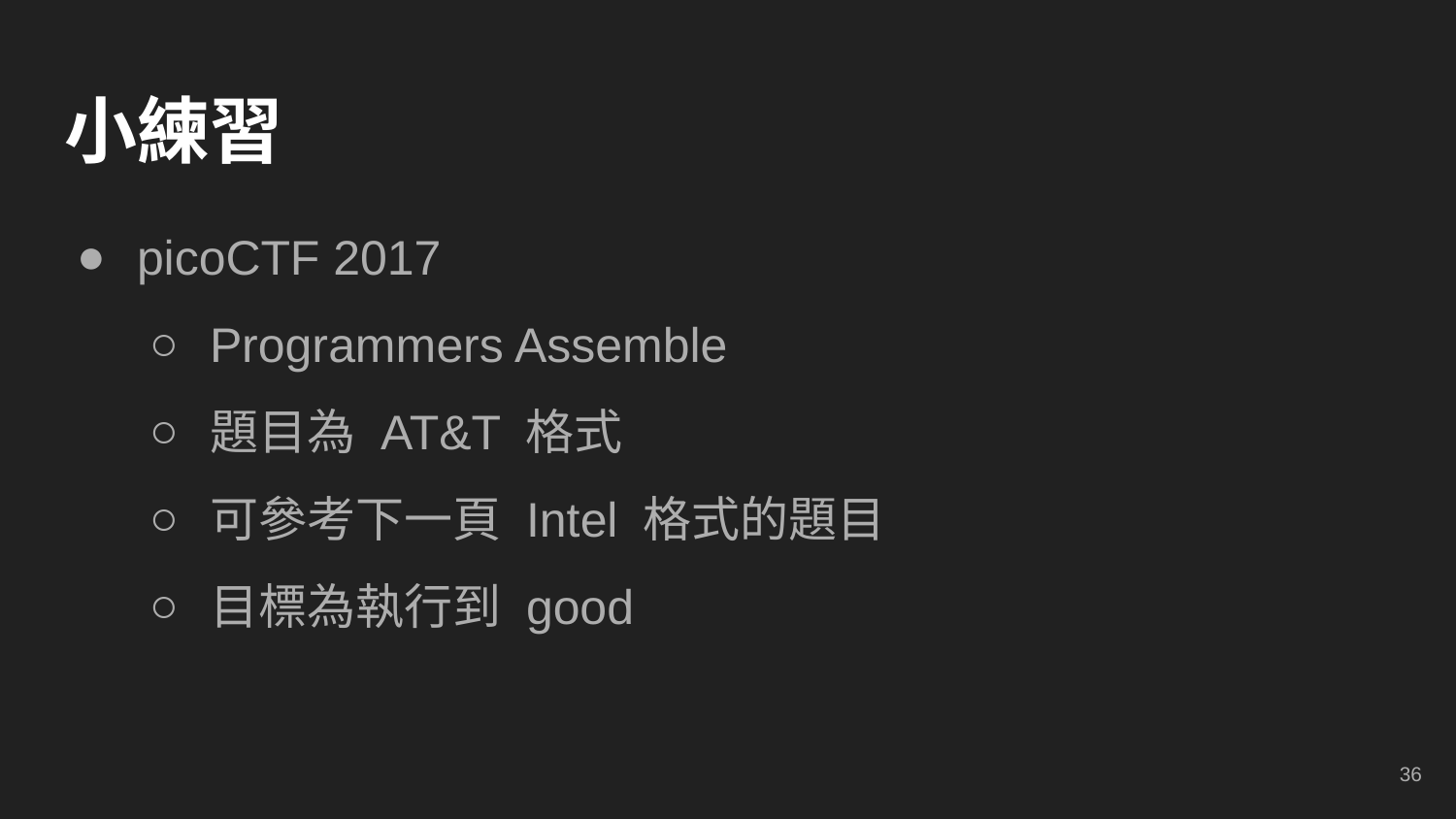

# 小練習
picoCTF 2017
Programmers Assemble
題目為 AT&T 格式
可參考下一頁 Intel 格式的題目
目標為執行到 good
36